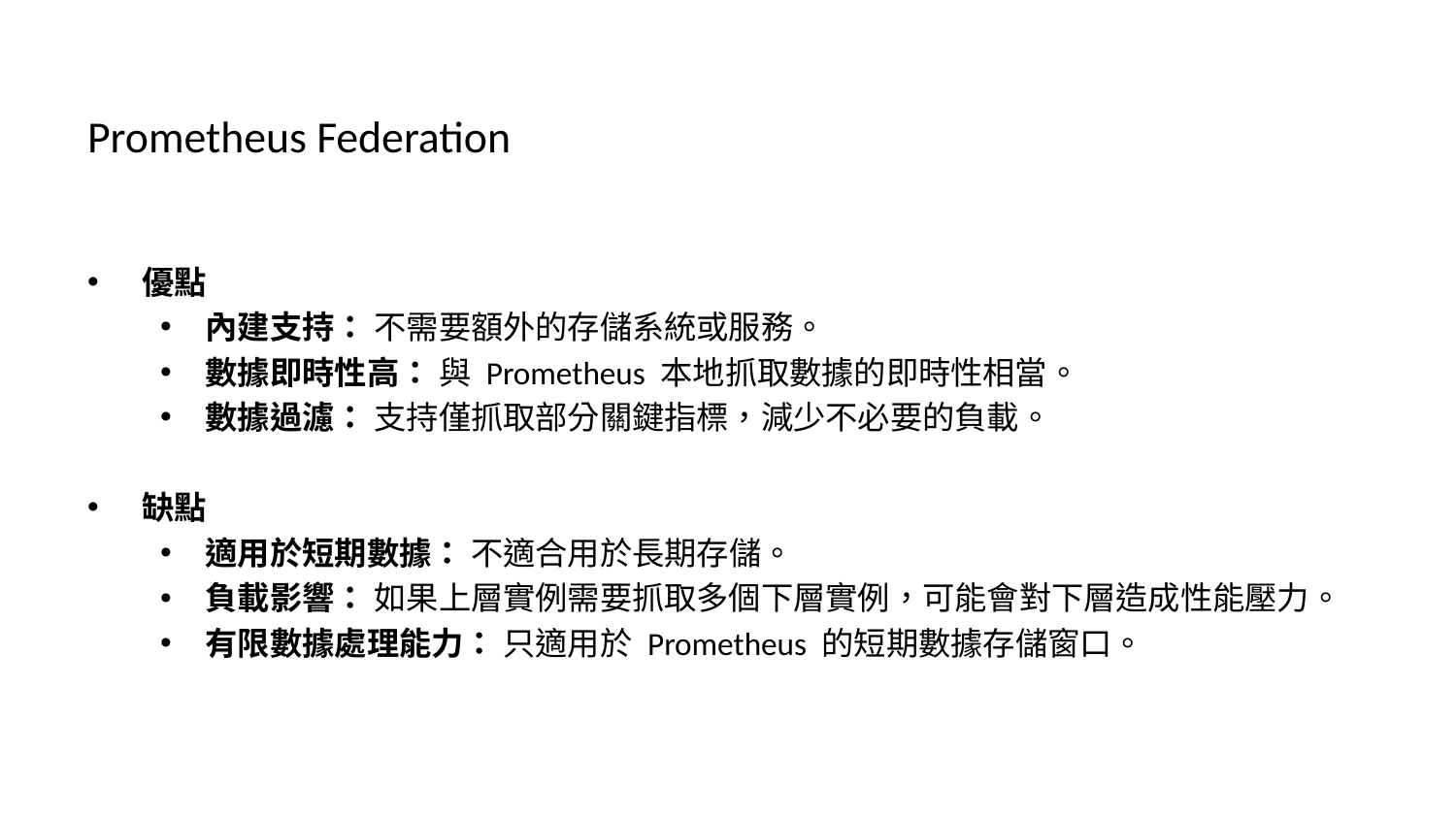

# Prometheus Federation
優點
內建支持： 不需要額外的存儲系統或服務。
數據即時性高： 與 Prometheus 本地抓取數據的即時性相當。
數據過濾： 支持僅抓取部分關鍵指標，減少不必要的負載。

缺點
適用於短期數據： 不適合用於長期存儲。
負載影響： 如果上層實例需要抓取多個下層實例，可能會對下層造成性能壓力。
有限數據處理能力： 只適用於 Prometheus 的短期數據存儲窗口。